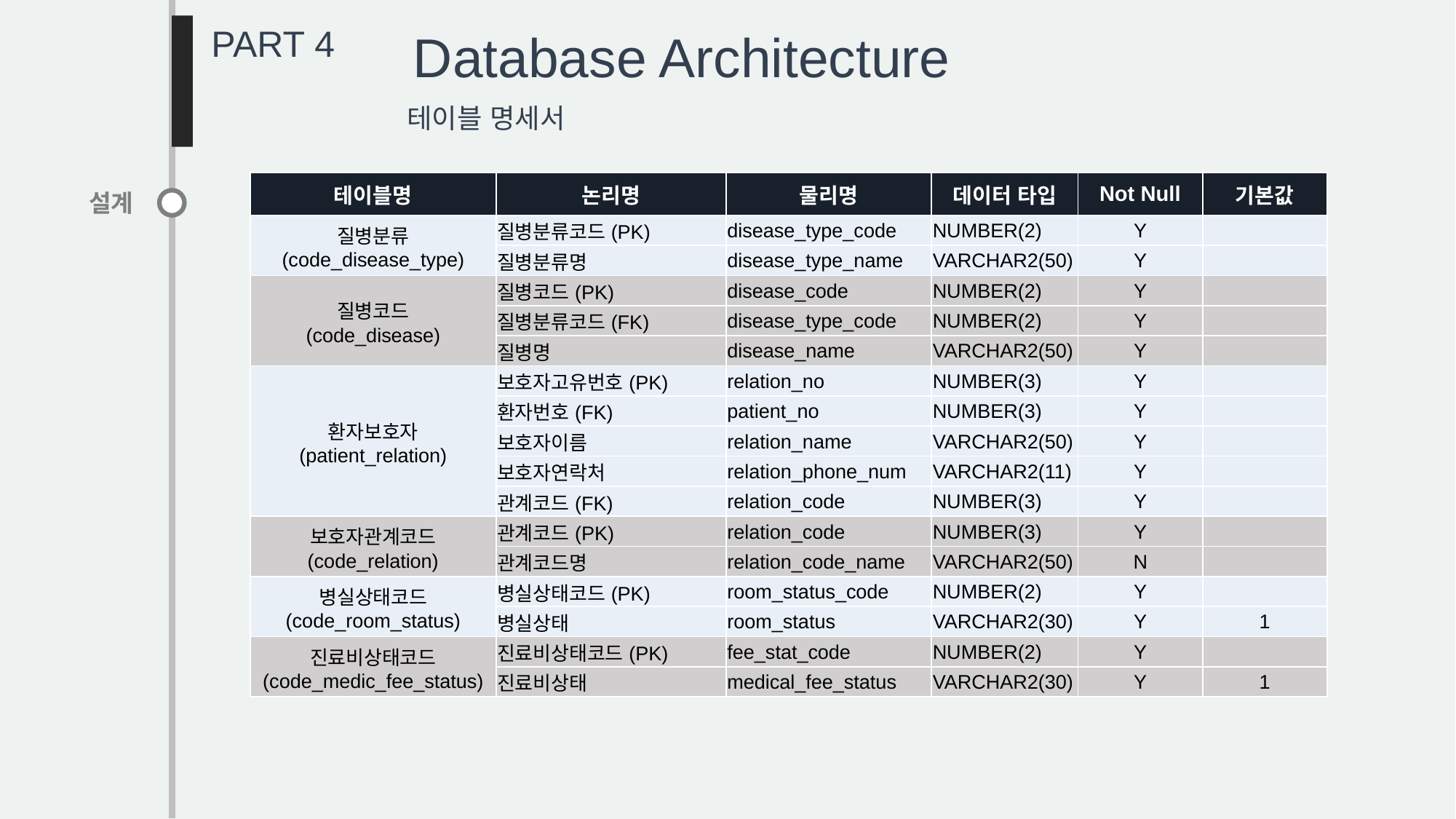

PART 4
Database Architecture
테이블 명세서
| 테이블명 | 논리명 | 물리명 | 데이터 타입 | Not Null | 기본값 |
| --- | --- | --- | --- | --- | --- |
| 질병분류 (code\_disease\_type) | 질병분류코드(PK) | disease\_type\_code | NUMBER(2) | Y |  |
|  | 질병분류명 | disease\_type\_name | VARCHAR2(50) | Y |  |
| 질병코드 (code\_disease) | 질병코드(PK) | disease\_code | NUMBER(2) | Y |  |
|  | 질병분류코드(FK) | disease\_type\_code | NUMBER(2) | Y |  |
|  | 질병명 | disease\_name | VARCHAR2(50) | Y |  |
| 환자보호자 (patient\_relation) | 보호자고유번호(PK) | relation\_no | NUMBER(3) | Y |  |
|  | 환자번호(FK) | patient\_no | NUMBER(3) | Y |  |
|  | 보호자이름 | relation\_name | VARCHAR2(50) | Y |  |
|  | 보호자연락처 | relation\_phone\_num | VARCHAR2(11) | Y |  |
|  | 관계코드(FK) | relation\_code | NUMBER(3) | Y |  |
| 보호자관계코드 (code\_relation) | 관계코드(PK) | relation\_code | NUMBER(3) | Y |  |
|  | 관계코드명 | relation\_code\_name | VARCHAR2(50) | N |  |
| 병실상태코드 (code\_room\_status) | 병실상태코드(PK) | room\_status\_code | NUMBER(2) | Y |  |
|  | 병실상태 | room\_status | VARCHAR2(30) | Y | 1 |
| 진료비상태코드 (code\_medic\_fee\_status) | 진료비상태코드(PK) | fee\_stat\_code | NUMBER(2) | Y |  |
|  | 진료비상태 | medical\_fee\_status | VARCHAR2(30) | Y | 1 |
설계